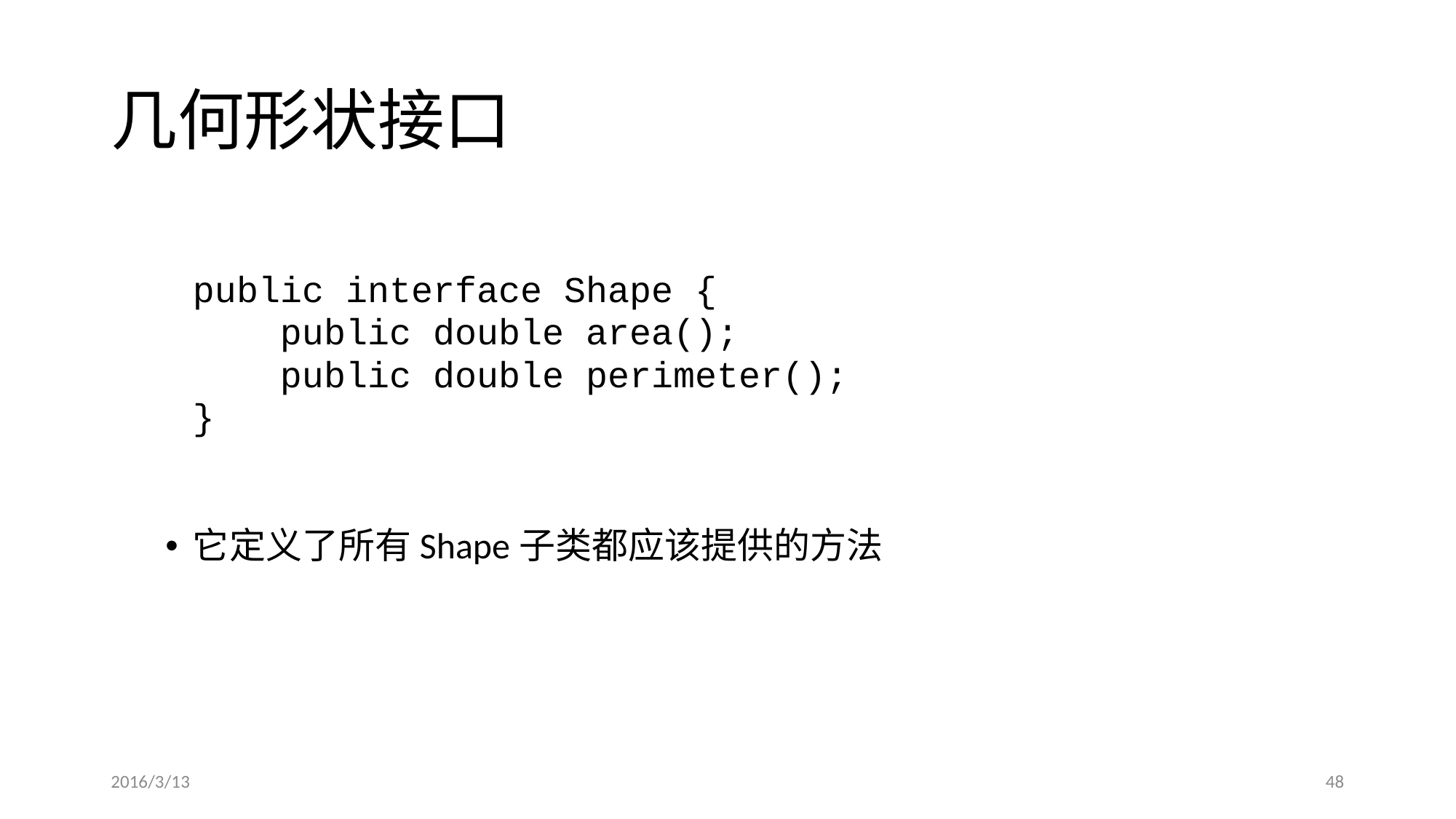

# 几何形状接口

	public interface Shape {
	    public double area();
	    public double perimeter();
	}

它定义了所有Shape子类都应该提供的方法
2016/3/13
48